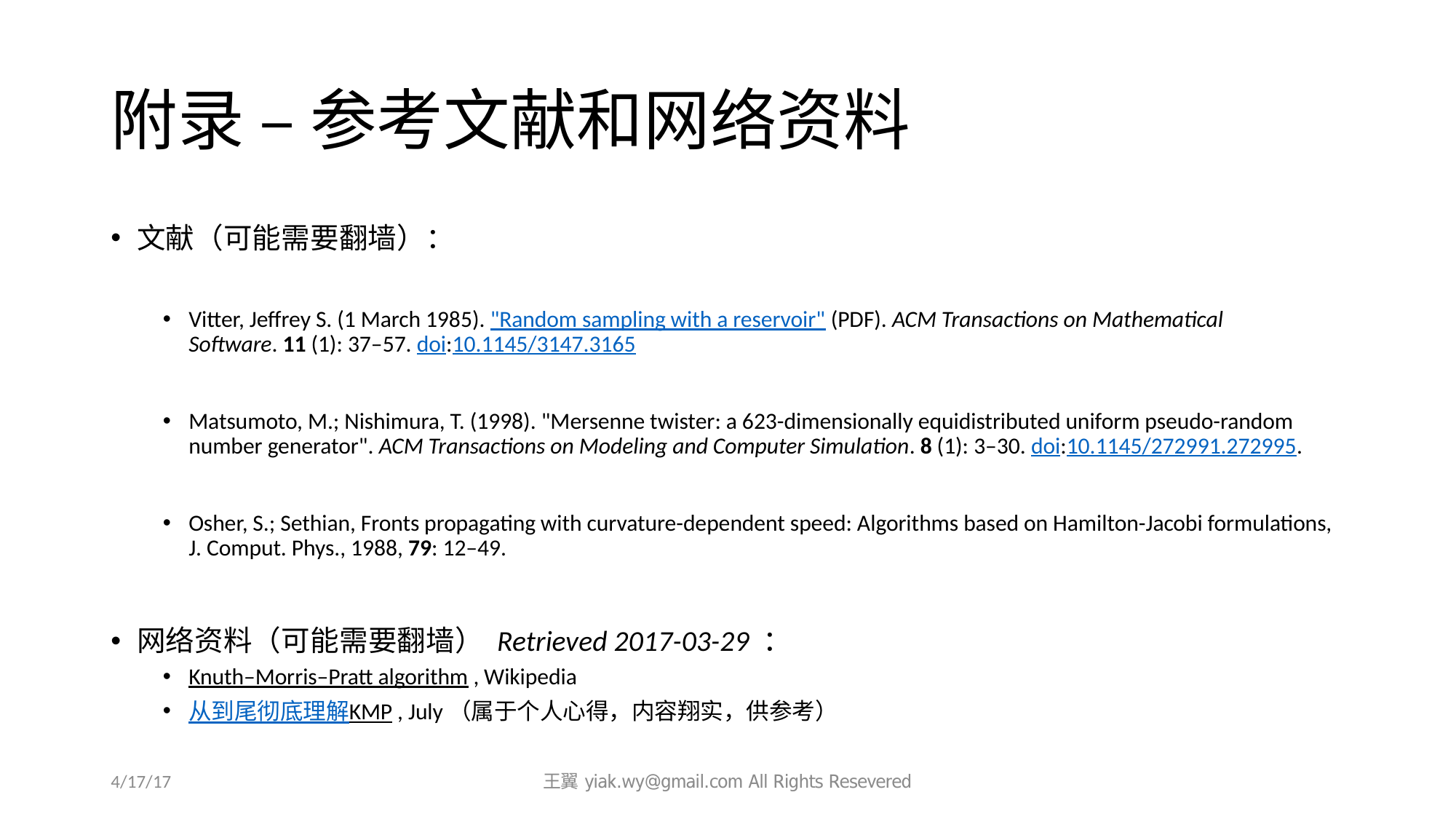

# 附录 – 参考文献和网络资料
文献（可能需要翻墙）：

Vitter, Jeffrey S. (1 March 1985). "Random sampling with a reservoir" (PDF). ACM Transactions on Mathematical Software. 11 (1): 37–57. doi:10.1145/3147.3165

Matsumoto, M.; Nishimura, T. (1998). "Mersenne twister: a 623-dimensionally equidistributed uniform pseudo-random number generator". ACM Transactions on Modeling and Computer Simulation. 8 (1): 3–30. doi:10.1145/272991.272995.

Osher, S.; Sethian, Fronts propagating with curvature-dependent speed: Algorithms based on Hamilton-Jacobi formulations, J. Comput. Phys., 1988, 79: 12–49.

网络资料（可能需要翻墙） Retrieved 2017-03-29 ：
Knuth–Morris–Pratt algorithm , Wikipedia
从到尾彻底理解KMP , July（属于个人心得，内容翔实，供参考）

4/17/17
王翼 yiak.wy@gmail.com All Rights Resevered